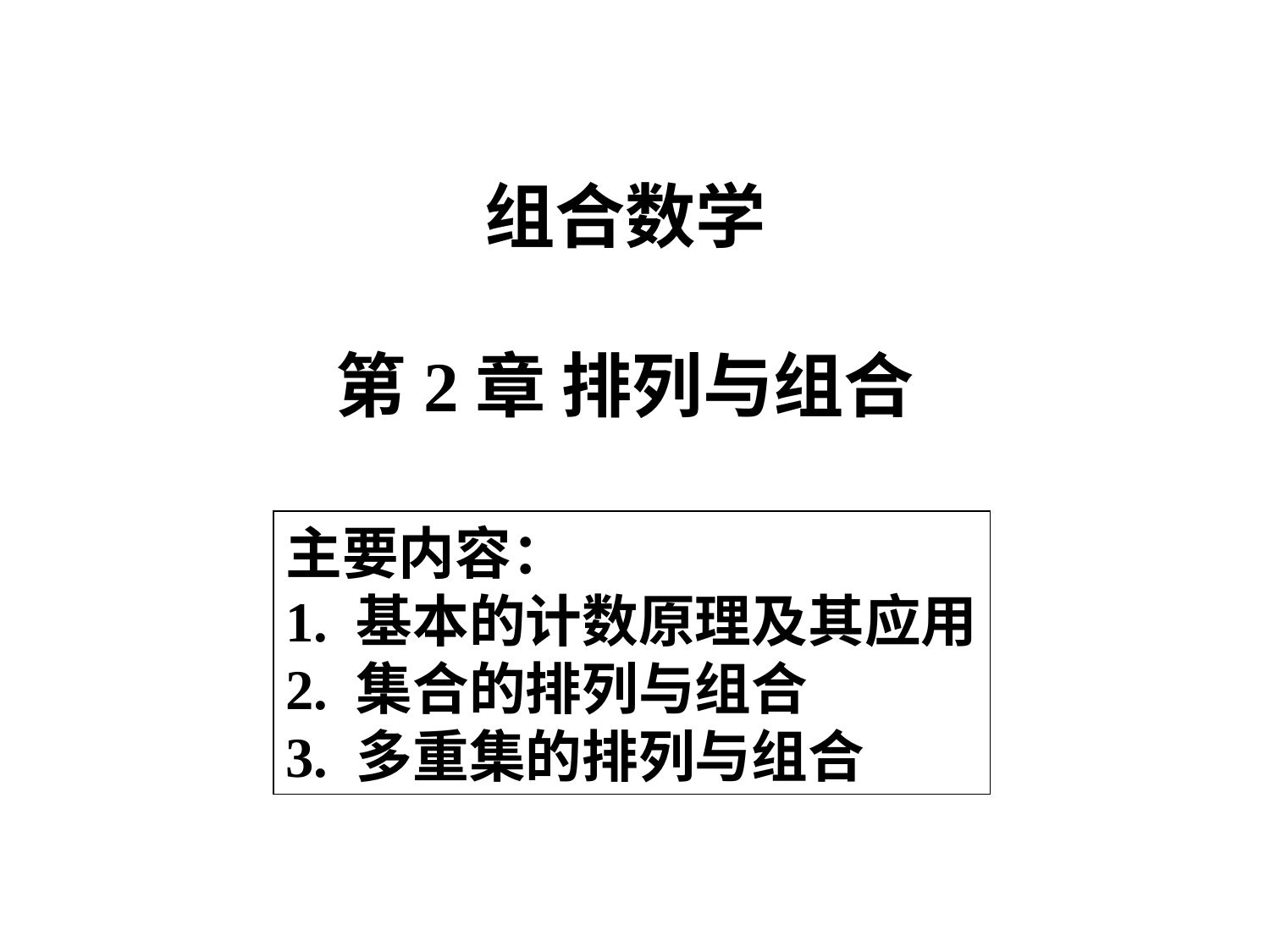

# 组合数学 第2章 排列与组合
主要内容：
1. 基本的计数原理及其应用
2. 集合的排列与组合
3. 多重集的排列与组合